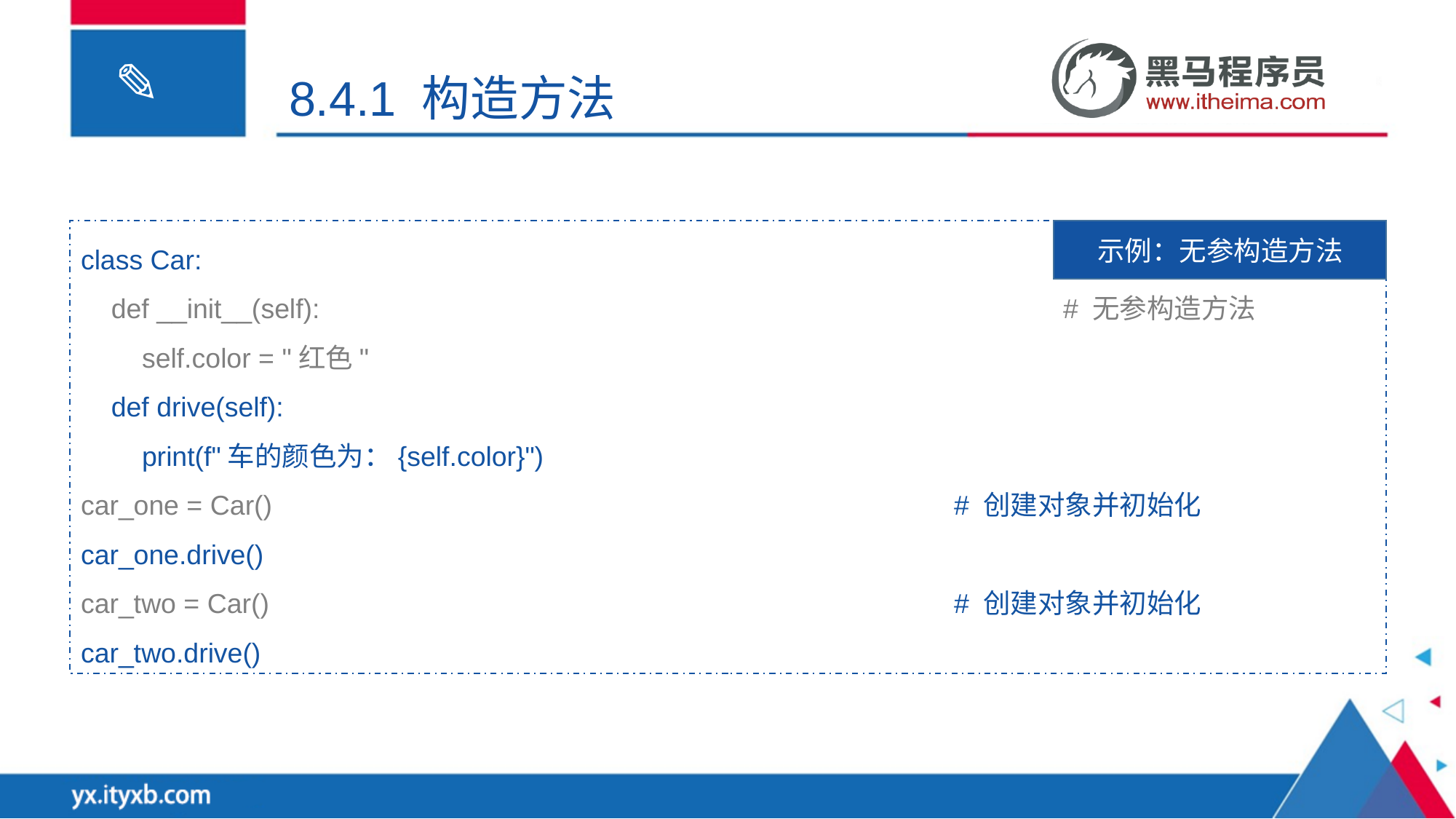

8.4.1 构造方法
class Car:
    def __init__(self):      							# 无参构造方法
        self.color = "红色"
    def drive(self):
        print(f"车的颜色为：{self.color}")
car_one = Car()   							# 创建对象并初始化
car_one.drive()
car_two = Car()   							# 创建对象并初始化
car_two.drive()
示例：无参构造方法